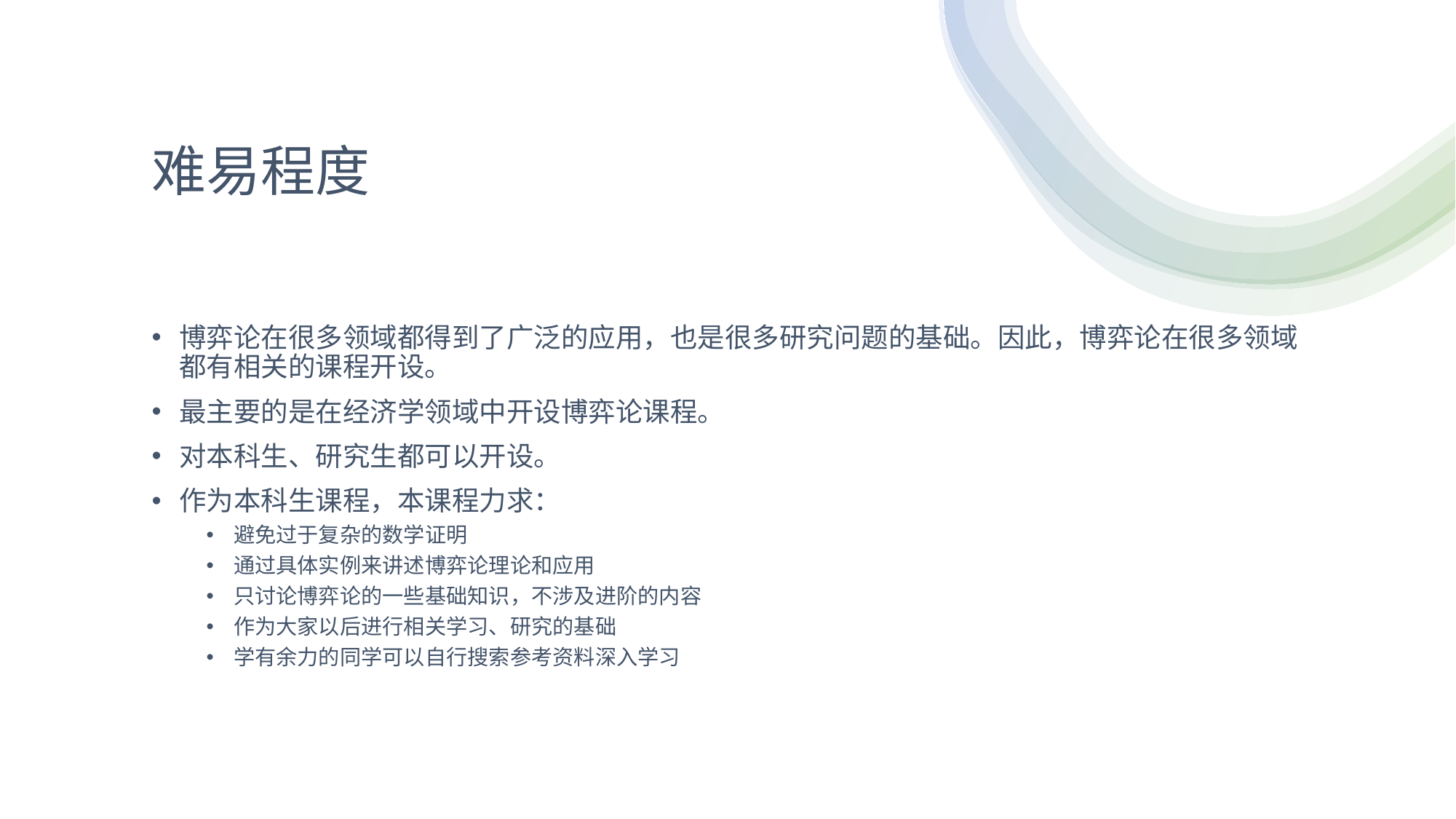

# 难易程度
博弈论在很多领域都得到了广泛的应用，也是很多研究问题的基础。因此，博弈论在很多领域都有相关的课程开设。
最主要的是在经济学领域中开设博弈论课程。
对本科生、研究生都可以开设。
作为本科生课程，本课程力求：
避免过于复杂的数学证明
通过具体实例来讲述博弈论理论和应用
只讨论博弈论的一些基础知识，不涉及进阶的内容
作为大家以后进行相关学习、研究的基础
学有余力的同学可以自行搜索参考资料深入学习